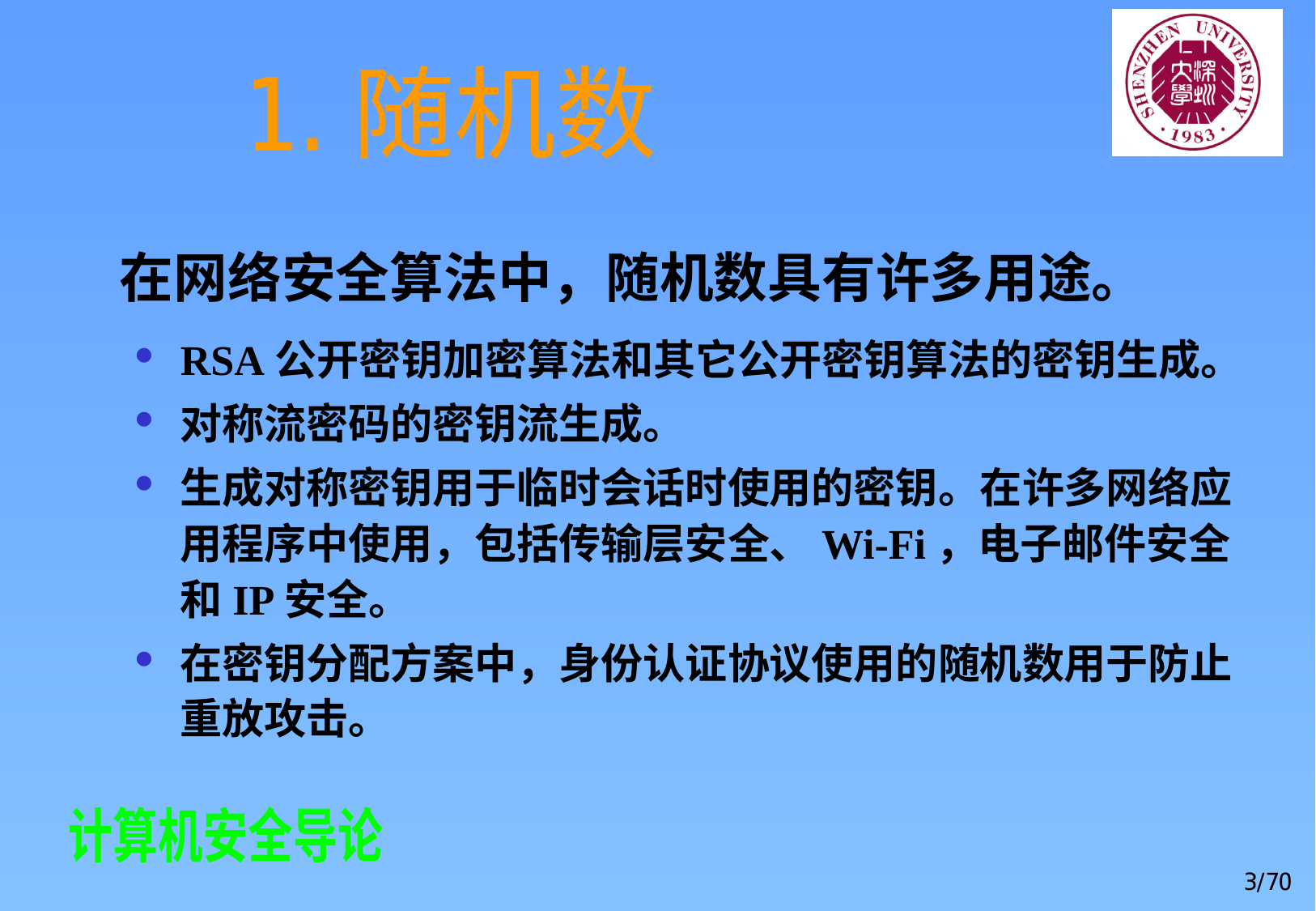

# 1.随机数
在网络安全算法中，随机数具有许多用途。
RSA公开密钥加密算法和其它公开密钥算法的密钥生成。
对称流密码的密钥流生成。
生成对称密钥用于临时会话时使用的密钥。在许多网络应用程序中使用，包括传输层安全、Wi-Fi，电子邮件安全和IP安全。
在密钥分配方案中，身份认证协议使用的随机数用于防止重放攻击。
3/70